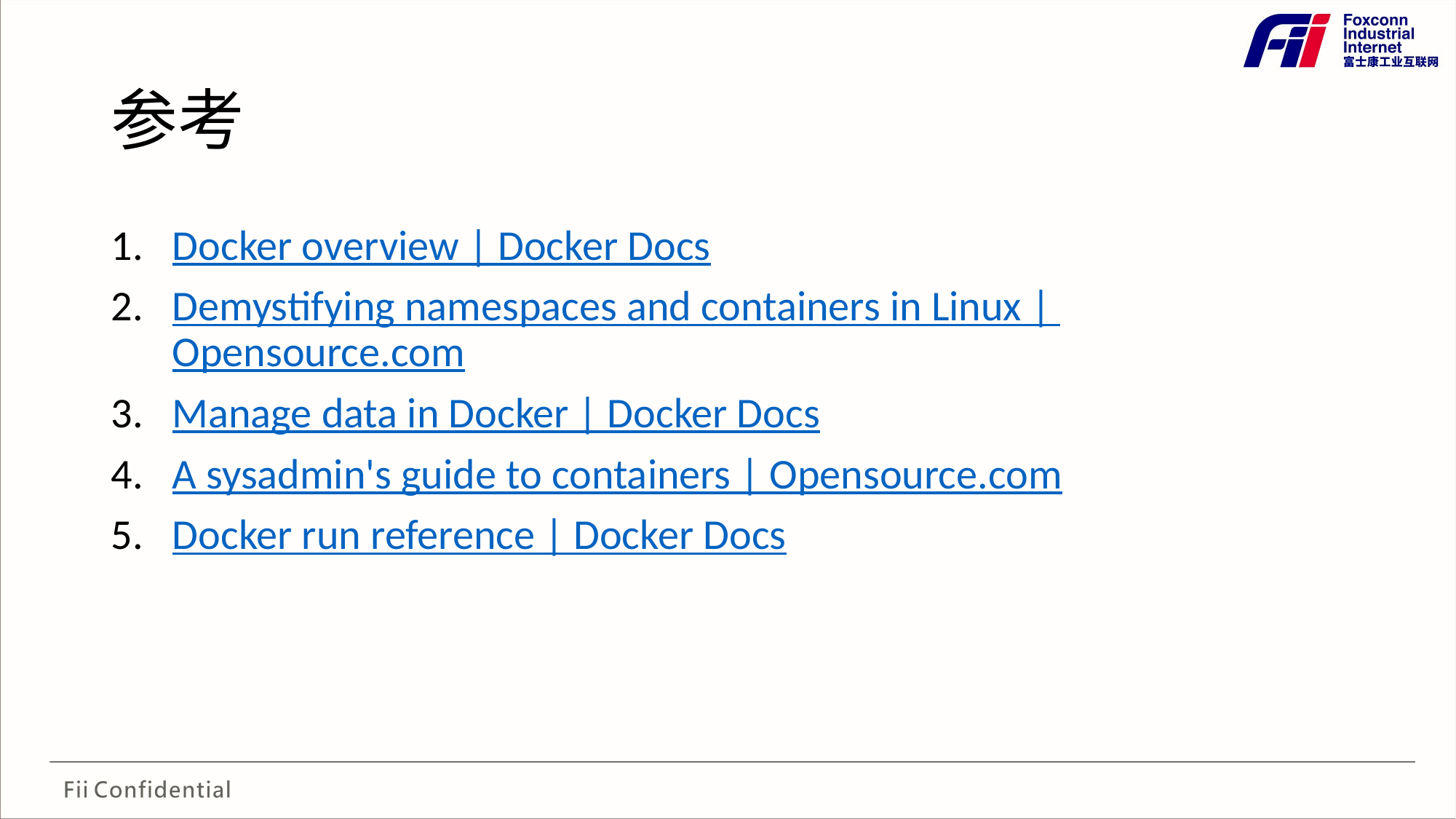

# 参考
Docker overview | Docker Docs
Demystifying namespaces and containers in Linux | Opensource.com
Manage data in Docker | Docker Docs
A sysadmin's guide to containers | Opensource.com
Docker run reference | Docker Docs